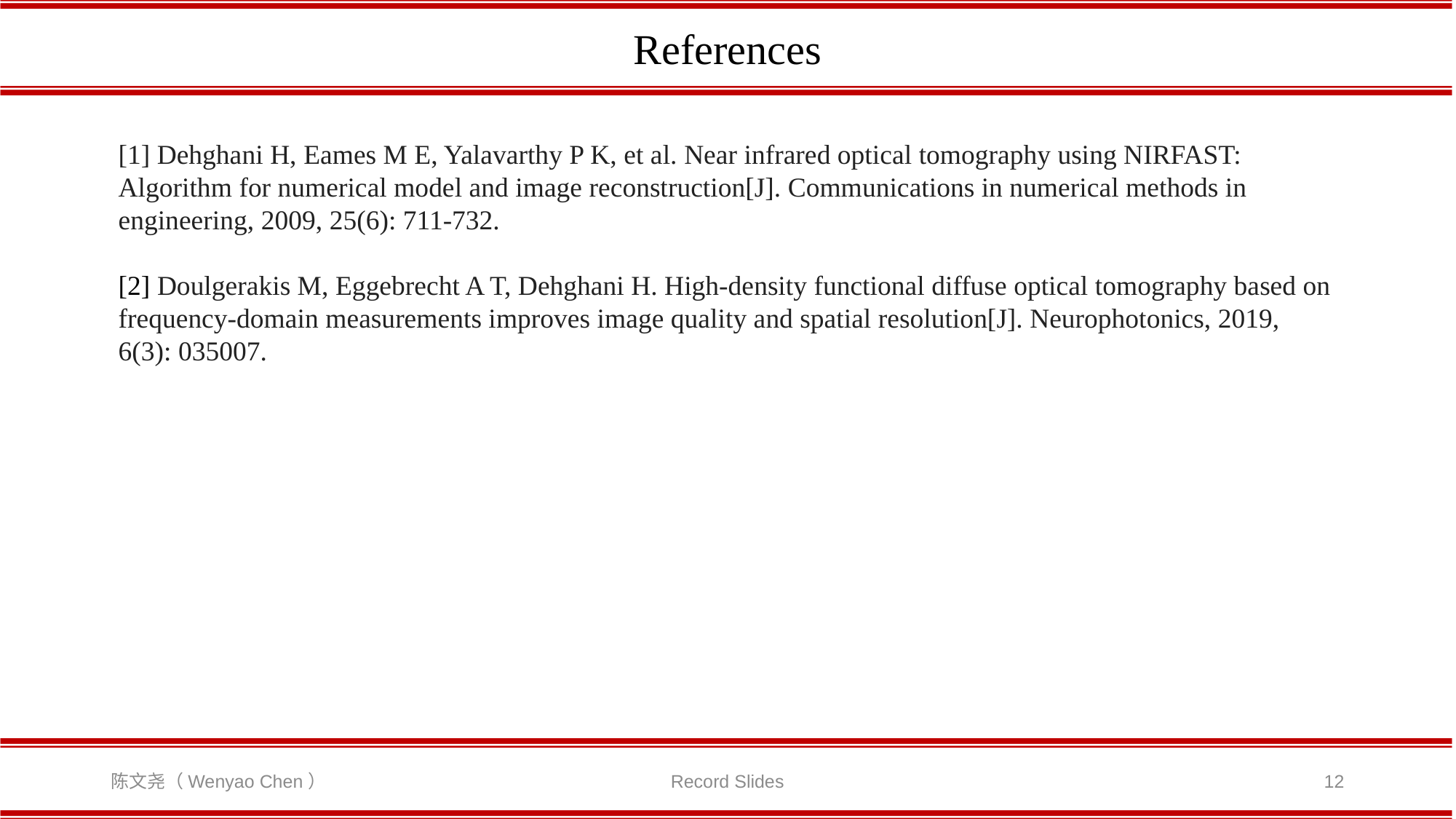

References
[1] Dehghani H, Eames M E, Yalavarthy P K, et al. Near infrared optical tomography using NIRFAST: Algorithm for numerical model and image reconstruction[J]. Communications in numerical methods in engineering, 2009, 25(6): 711-732.

[2] Doulgerakis M, Eggebrecht A T, Dehghani H. High-density functional diffuse optical tomography based on frequency-domain measurements improves image quality and spatial resolution[J]. Neurophotonics, 2019, 6(3): 035007.
陈文尧（Wenyao Chen）
Record Slides
12